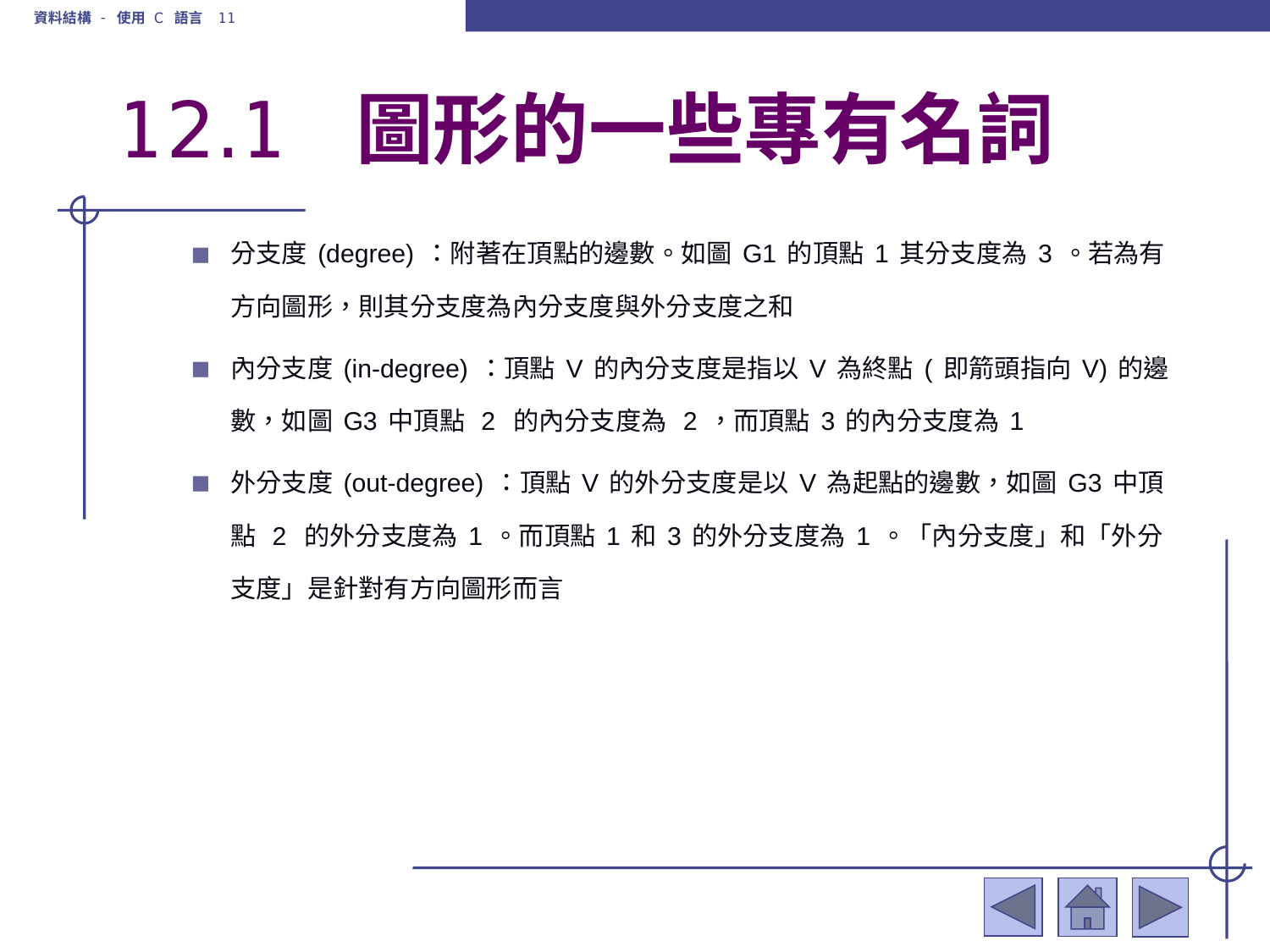

資料結構 - 使用 C 語言   11
# 12.1  圖形的一些專有名詞
分支度(degree)：附著在頂點的邊數。如圖G1的頂點1其分支度為3。若為有方向圖形，則其分支度為內分支度與外分支度之和
內分支度(in-degree)：頂點V的內分支度是指以V為終點(即箭頭指向V)的邊數，如圖G3中頂點 2 的內分支度為 2，而頂點3的內分支度為1
外分支度(out-degree)：頂點V的外分支度是以V為起點的邊數，如圖G3中頂點 2 的外分支度為1。而頂點1和3的外分支度為1。「內分支度」和「外分支度」是針對有方向圖形而言